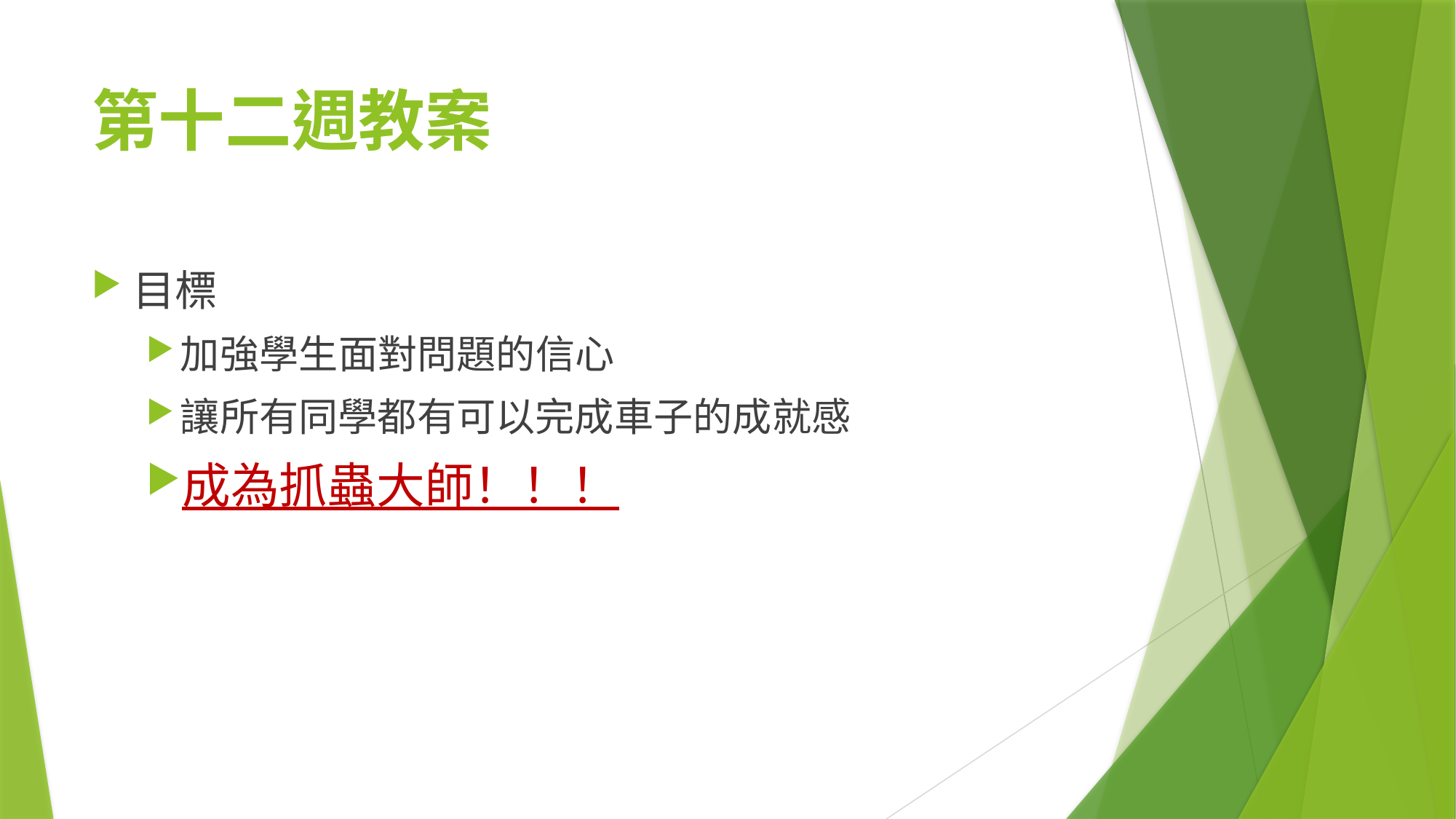

# 第十二週教案
目標
加強學生面對問題的信心
讓所有同學都有可以完成車子的成就感
成為抓蟲大師！！！